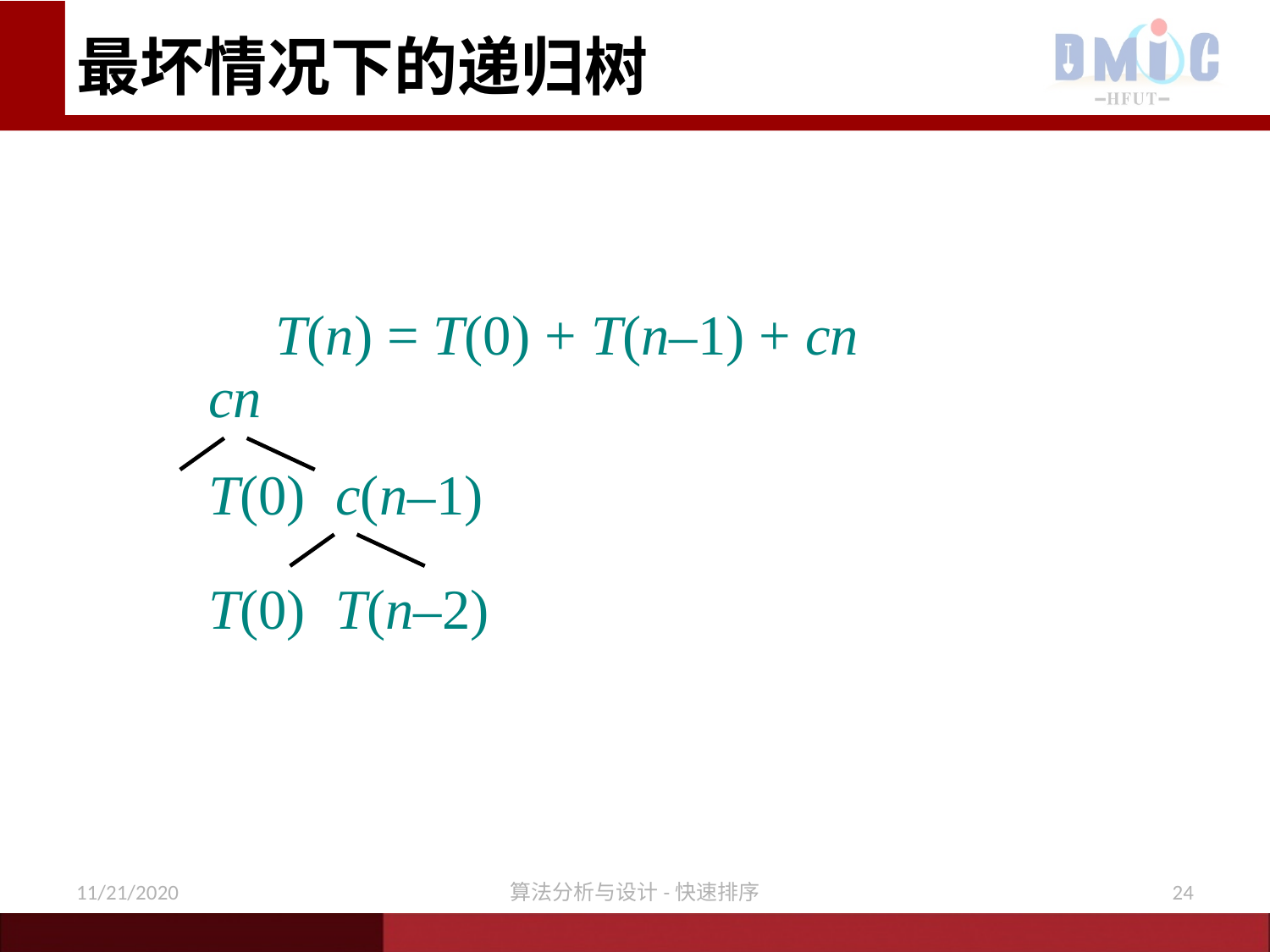

# 最坏情况下的递归树

T(n) = T(0) + T(n–1) + cn
cn

T(0)	c(n–1)

T(0)	T(n–2)

11/21/2020
算法分析与设计-快速排序
24